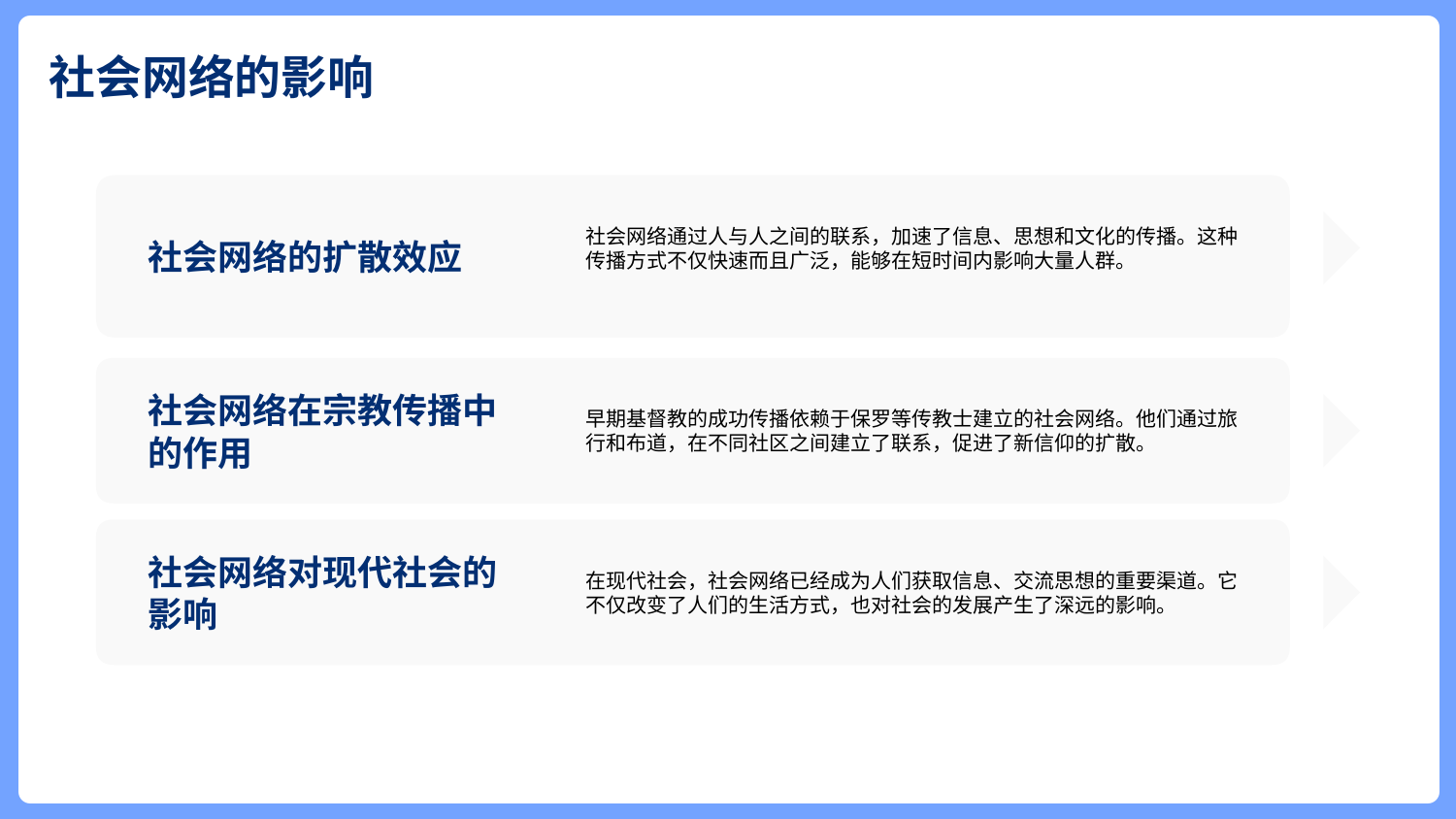

社会网络的影响

社会网络通过人与人之间的联系，加速了信息、思想和文化的传播。这种传播方式不仅快速而且广泛，能够在短时间内影响大量人群。
社会网络的扩散效应

早期基督教的成功传播依赖于保罗等传教士建立的社会网络。他们通过旅行和布道，在不同社区之间建立了联系，促进了新信仰的扩散。
社会网络在宗教传播中的作用

在现代社会，社会网络已经成为人们获取信息、交流思想的重要渠道。它不仅改变了人们的生活方式，也对社会的发展产生了深远的影响。
社会网络对现代社会的影响